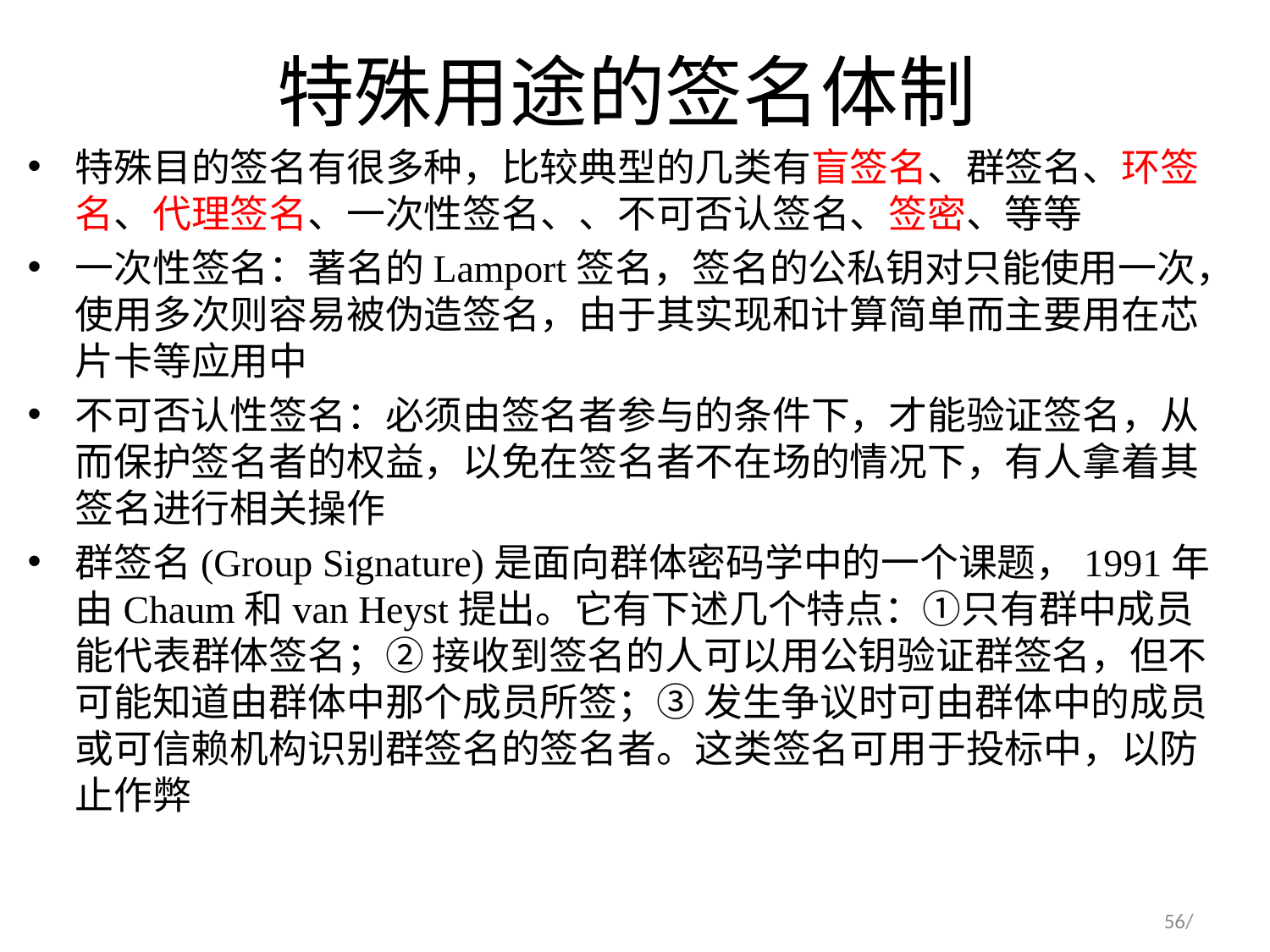

# 特殊用途的签名体制
特殊目的签名有很多种，比较典型的几类有盲签名、群签名、环签名、代理签名、一次性签名、、不可否认签名、签密、等等
一次性签名：著名的Lamport签名，签名的公私钥对只能使用一次，使用多次则容易被伪造签名，由于其实现和计算简单而主要用在芯片卡等应用中
不可否认性签名：必须由签名者参与的条件下，才能验证签名，从而保护签名者的权益，以免在签名者不在场的情况下，有人拿着其签名进行相关操作
群签名(Group Signature)是面向群体密码学中的一个课题，1991年由Chaum和van Heyst提出。它有下述几个特点：①只有群中成员能代表群体签名；② 接收到签名的人可以用公钥验证群签名，但不可能知道由群体中那个成员所签；③ 发生争议时可由群体中的成员或可信赖机构识别群签名的签名者。这类签名可用于投标中，以防止作弊
56/